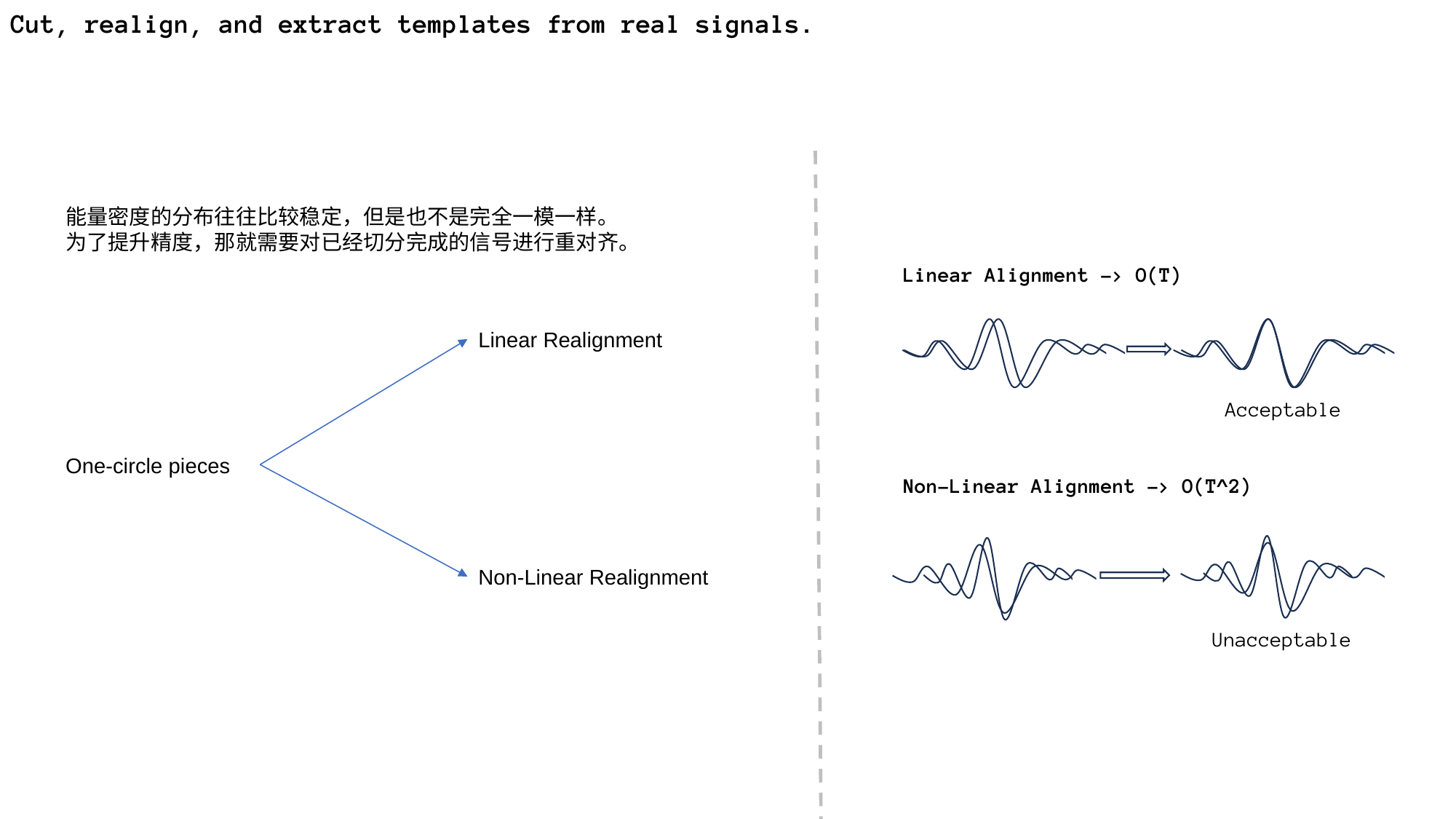

Cut, realign, and extract templates from real signals.
能量密度的分布往往比较稳定，但是也不是完全一模一样。
为了提升精度，那就需要对已经切分完成的信号进行重对齐。
Linear Alignment -> O(T)

Linear Realignment

Acceptable
One-circle pieces
Non-Linear Alignment -> O(T^2)

Non-Linear Realignment

Unacceptable